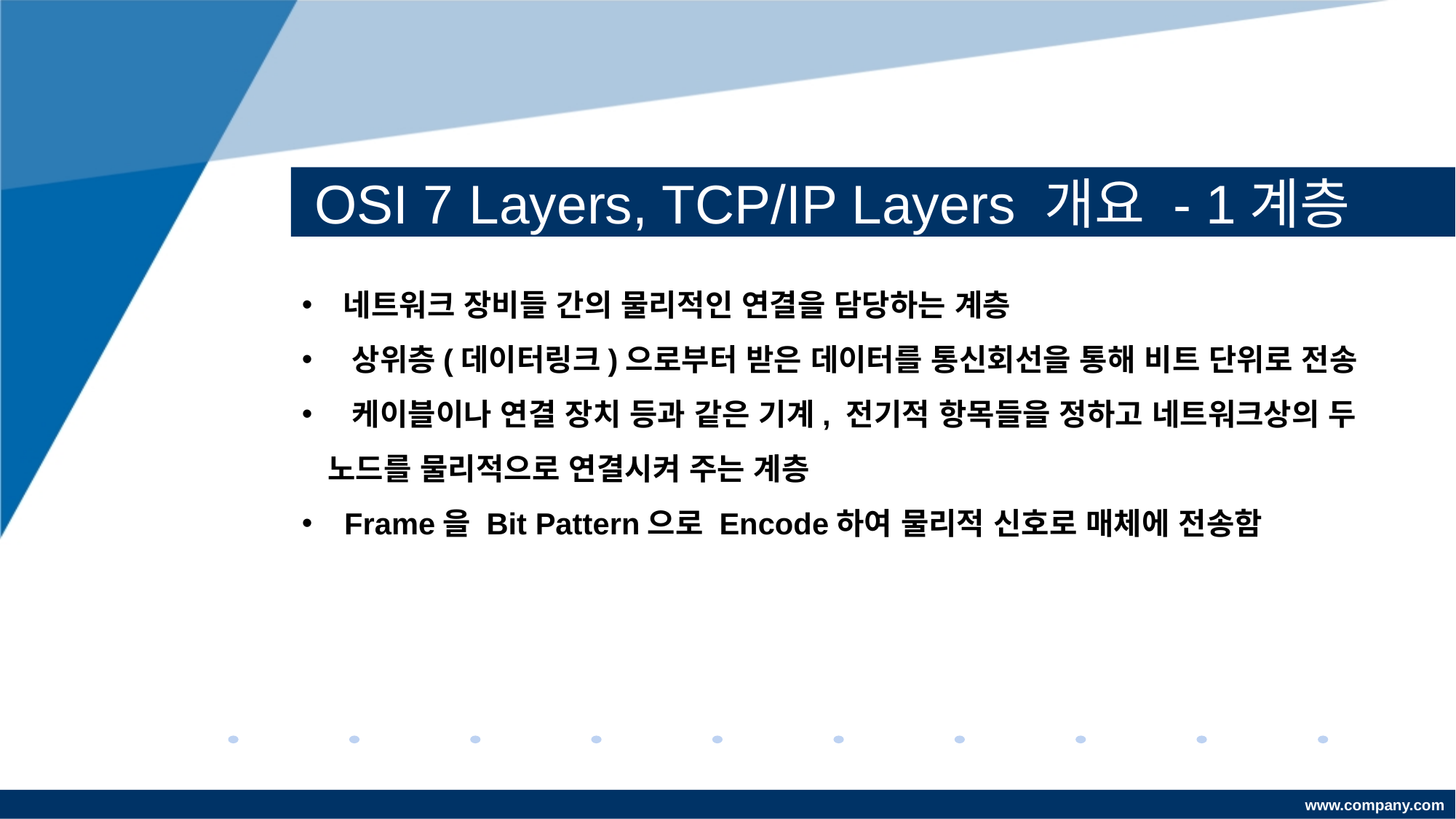

# OSI 7 Layers, TCP/IP Layers 개요 - 1계층
 네트워크 장비들 간의 물리적인 연결을 담당하는 계층
  상위층(데이터링크)으로부터 받은 데이터를 통신회선을 통해 비트 단위로 전송
  케이블이나 연결 장치 등과 같은 기계, 전기적 항목들을 정하고 네트워크상의 두 노드를 물리적으로 연결시켜 주는 계층
  Frame을 Bit Pattern으로 Encode하여 물리적 신호로 매체에 전송함